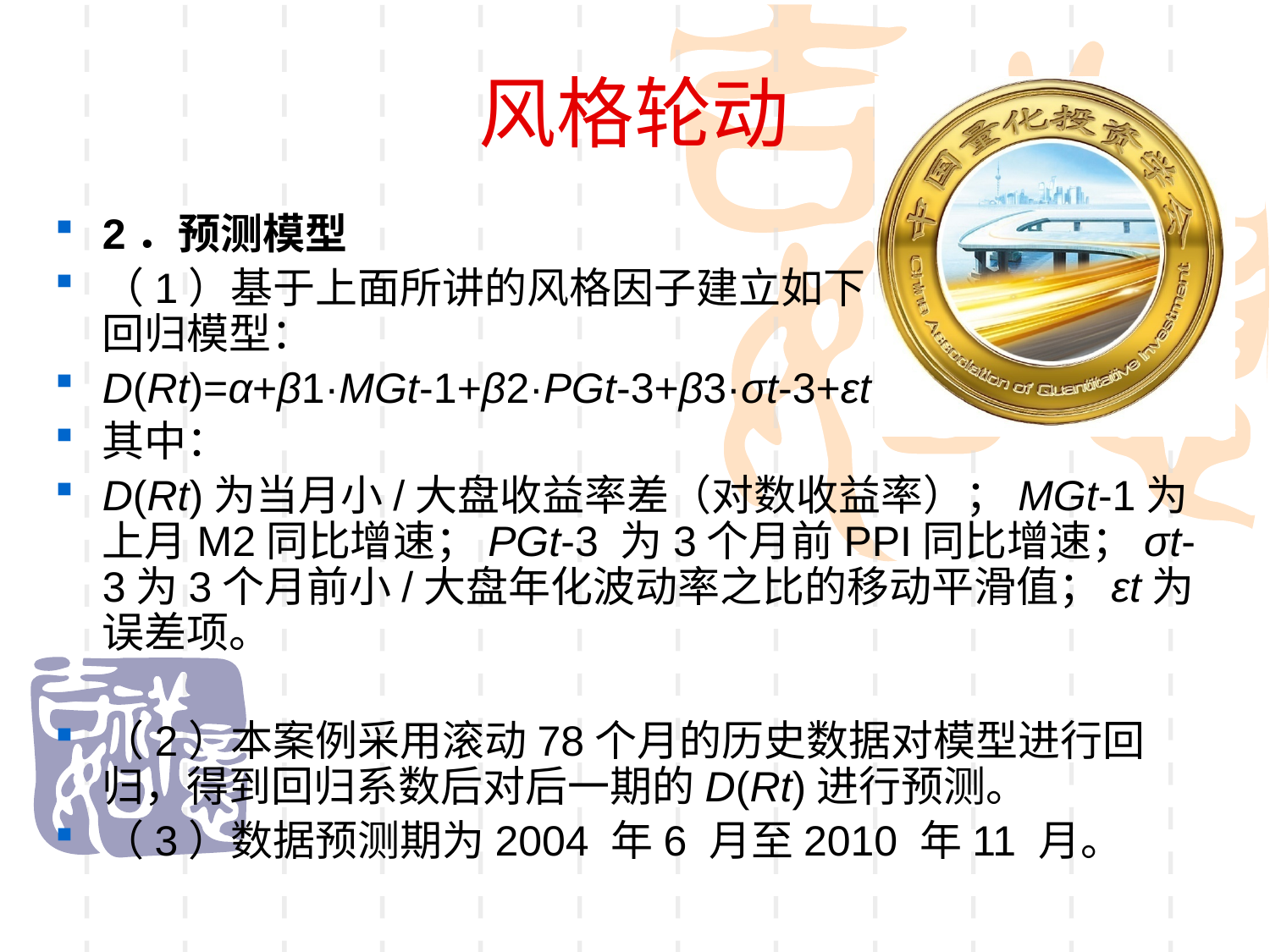

风格轮动
2．预测模型
（1）基于上面所讲的风格因子建立如下
回归模型：
D(Rt)=α+β1·MGt-1+β2·PGt-3+β3·σt-3+εt
其中：
D(Rt)为当月小/大盘收益率差（对数收益率）；MGt-1为上月M2同比增速；PGt-3 为3个月前PPI同比增速；σt-3为3个月前小/大盘年化波动率之比的移动平滑值；εt为误差项。

（2）本案例采用滚动78个月的历史数据对模型进行回归，得到回归系数后对后一期的D(Rt)进行预测。
（3）数据预测期为2004 年6 月至2010 年11 月。